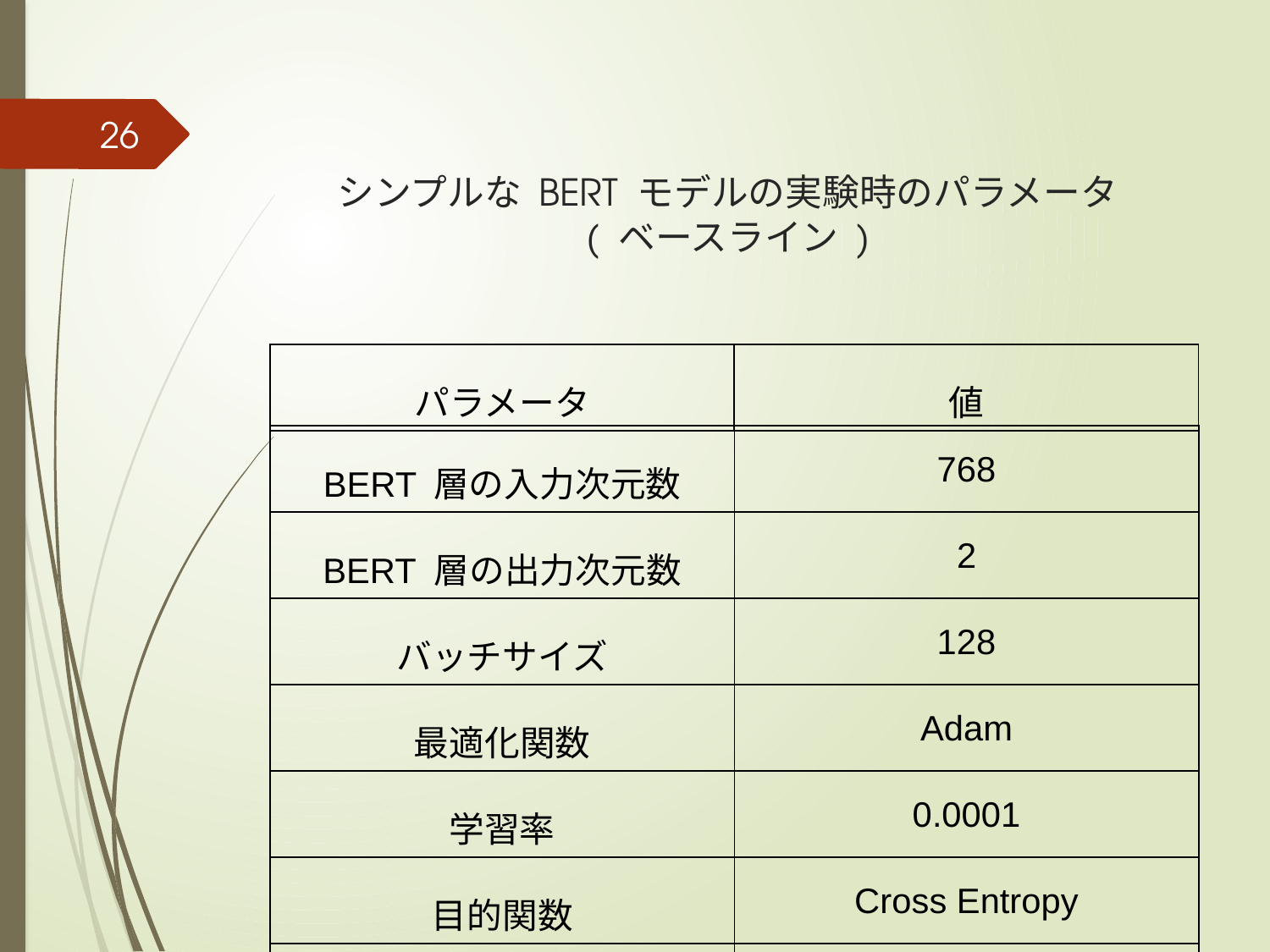

# シンプルな BERT モデルの実験時のパラメータ ( ベースライン )
26
| パラメータ | 値 |
| --- | --- |
| BERT 層の入力次元数 | 768 |
| --- | --- |
| BERT 層の出力次元数 | 2 |
| バッチサイズ | 128 |
| 最適化関数 | Adam |
| 学習率 | 0.0001 |
| 目的関数 | Cross Entropy |
| エポック数 | 10 |